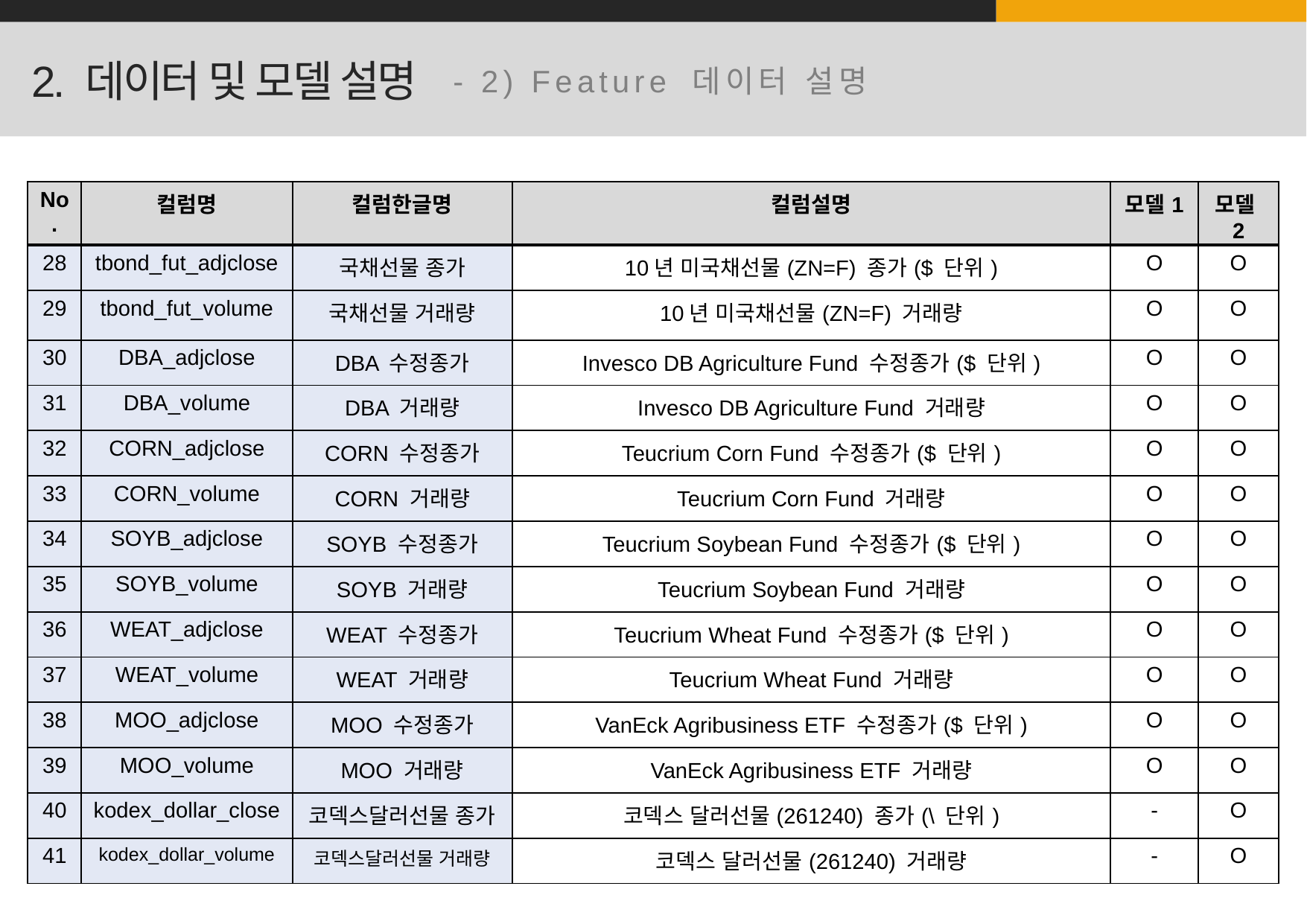

2. 데이터 및 모델 설명
- 2) Feature 데이터 설명
| No. | 컬럼명 | 컬럼한글명 | 컬럼설명 | 모델1 | 모델2 |
| --- | --- | --- | --- | --- | --- |
| 28 | tbond\_fut\_adjclose | 국채선물 종가 | 10년 미국채선물(ZN=F) 종가($ 단위) | O | O |
| 29 | tbond\_fut\_volume | 국채선물 거래량 | 10년 미국채선물(ZN=F) 거래량 | O | O |
| 30 | DBA\_adjclose | DBA 수정종가 | Invesco DB Agriculture Fund 수정종가($ 단위) | O | O |
| 31 | DBA\_volume | DBA 거래량 | Invesco DB Agriculture Fund 거래량 | O | O |
| 32 | CORN\_adjclose | CORN 수정종가 | Teucrium Corn Fund 수정종가($ 단위) | O | O |
| 33 | CORN\_volume | CORN 거래량 | Teucrium Corn Fund 거래량 | O | O |
| 34 | SOYB\_adjclose | SOYB 수정종가 | Teucrium Soybean Fund 수정종가($ 단위) | O | O |
| 35 | SOYB\_volume | SOYB 거래량 | Teucrium Soybean Fund 거래량 | O | O |
| 36 | WEAT\_adjclose | WEAT 수정종가 | Teucrium Wheat Fund 수정종가($ 단위) | O | O |
| 37 | WEAT\_volume | WEAT 거래량 | Teucrium Wheat Fund 거래량 | O | O |
| 38 | MOO\_adjclose | MOO 수정종가 | VanEck Agribusiness ETF 수정종가($ 단위) | O | O |
| 39 | MOO\_volume | MOO 거래량 | VanEck Agribusiness ETF 거래량 | O | O |
| 40 | kodex\_dollar\_close | 코덱스달러선물 종가 | 코덱스 달러선물(261240) 종가(\ 단위) | - | O |
| 41 | kodex\_dollar\_volume | 코덱스달러선물 거래량 | 코덱스 달러선물(261240) 거래량 | - | O |